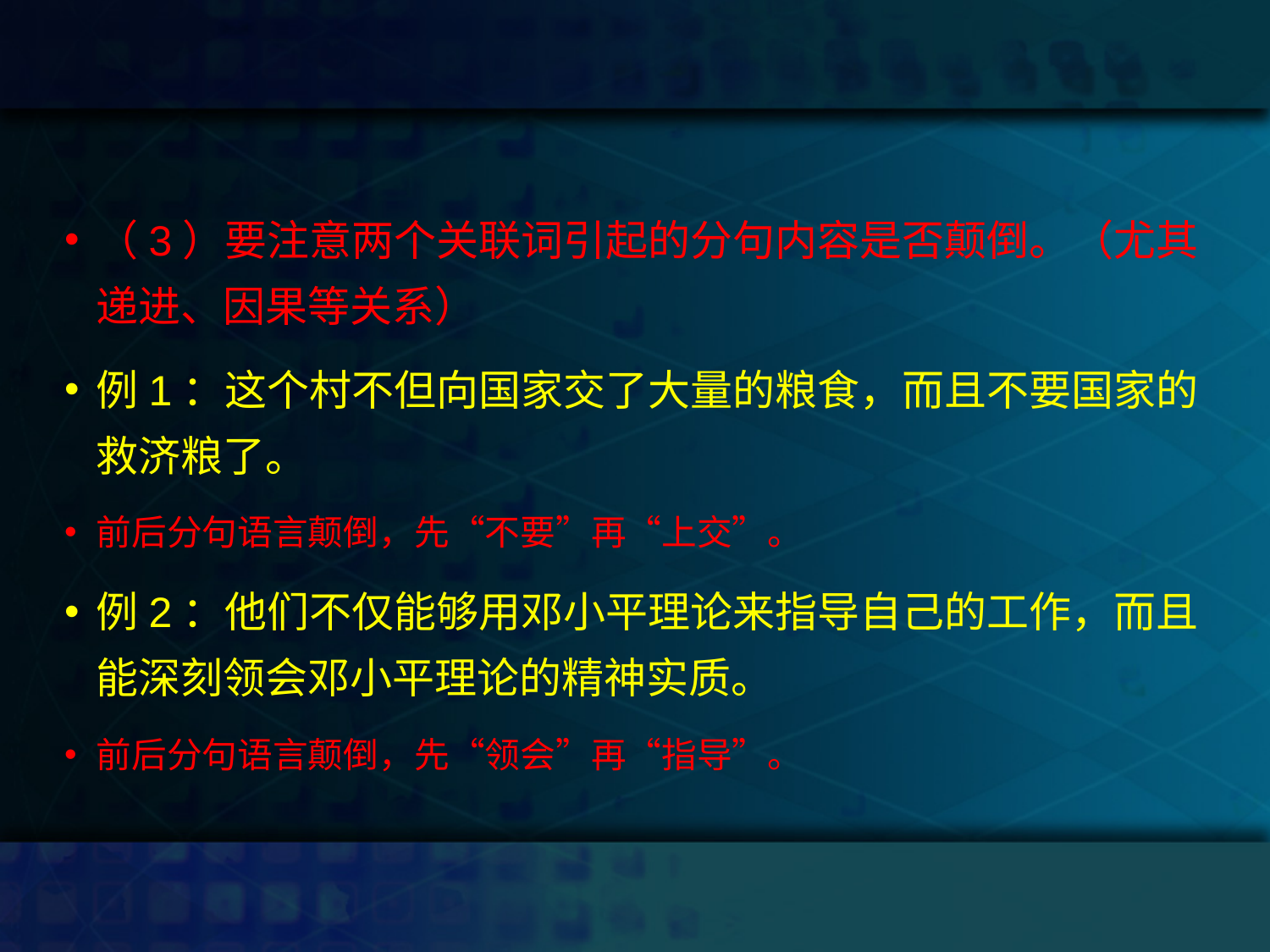

#
（3）要注意两个关联词引起的分句内容是否颠倒。（尤其递进、因果等关系）
例1：这个村不但向国家交了大量的粮食，而且不要国家的救济粮了。
前后分句语言颠倒，先“不要”再“上交”。
例2：他们不仅能够用邓小平理论来指导自己的工作，而且能深刻领会邓小平理论的精神实质。
前后分句语言颠倒，先“领会”再“指导”。